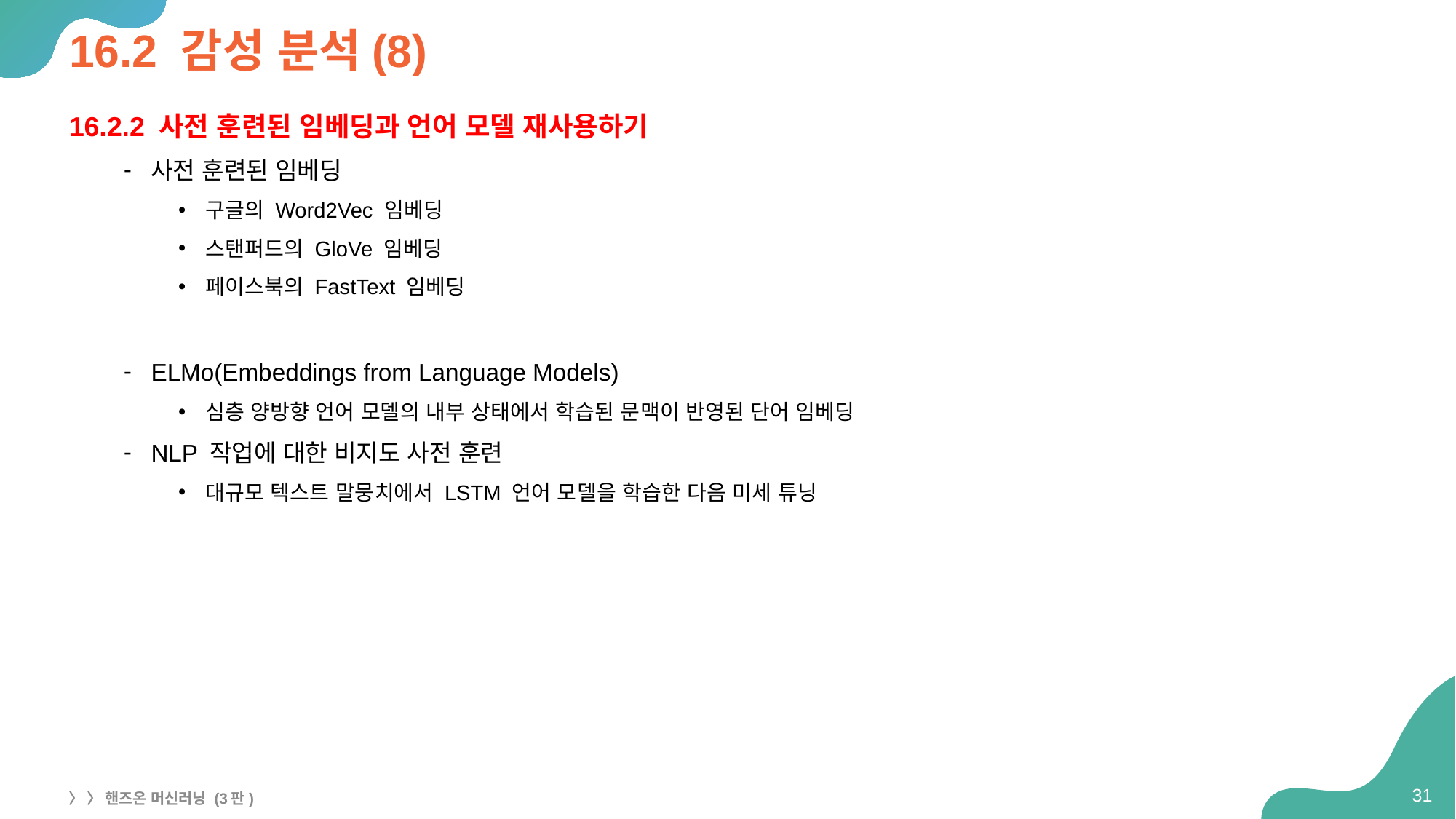

# 16.2 감성 분석(8)
16.2.2 사전 훈련된 임베딩과 언어 모델 재사용하기
사전 훈련된 임베딩
구글의 Word2Vec 임베딩
스탠퍼드의 GloVe 임베딩
페이스북의 FastText 임베딩

ELMo(Embeddings from Language Models)
심층 양방향 언어 모델의 내부 상태에서 학습된 문맥이 반영된 단어 임베딩
NLP 작업에 대한 비지도 사전 훈련
대규모 텍스트 말뭉치에서 LSTM 언어 모델을 학습한 다음 미세 튜닝
31
〉 〉 핸즈온 머신러닝 (3판)